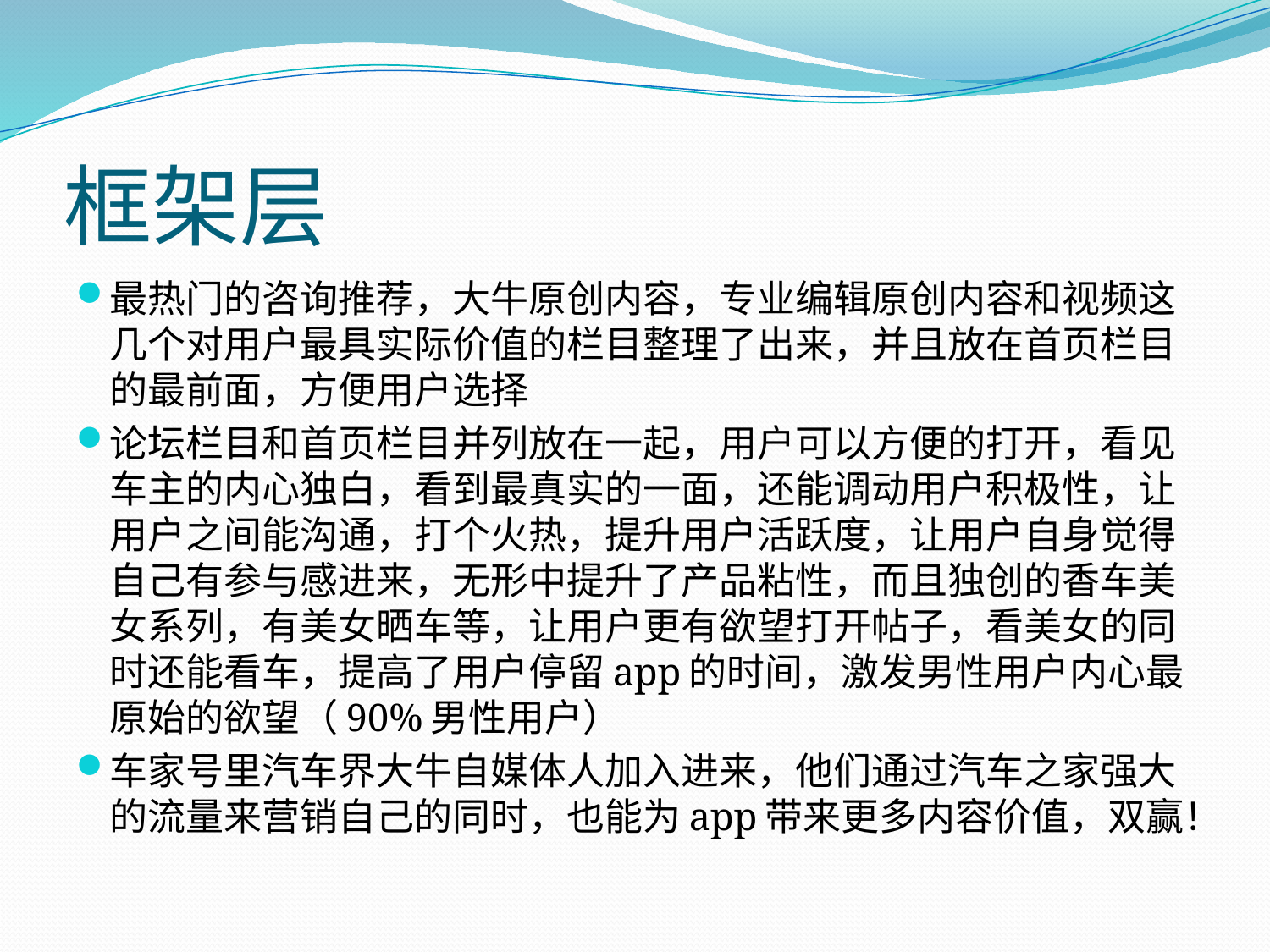

# 框架层
最热门的咨询推荐，大牛原创内容，专业编辑原创内容和视频这几个对用户最具实际价值的栏目整理了出来，并且放在首页栏目的最前面，方便用户选择
论坛栏目和首页栏目并列放在一起，用户可以方便的打开，看见车主的内心独白，看到最真实的一面，还能调动用户积极性，让用户之间能沟通，打个火热，提升用户活跃度，让用户自身觉得自己有参与感进来，无形中提升了产品粘性，而且独创的香车美女系列，有美女晒车等，让用户更有欲望打开帖子，看美女的同时还能看车，提高了用户停留app的时间，激发男性用户内心最原始的欲望（90%男性用户）
车家号里汽车界大牛自媒体人加入进来，他们通过汽车之家强大的流量来营销自己的同时，也能为app带来更多内容价值，双赢！